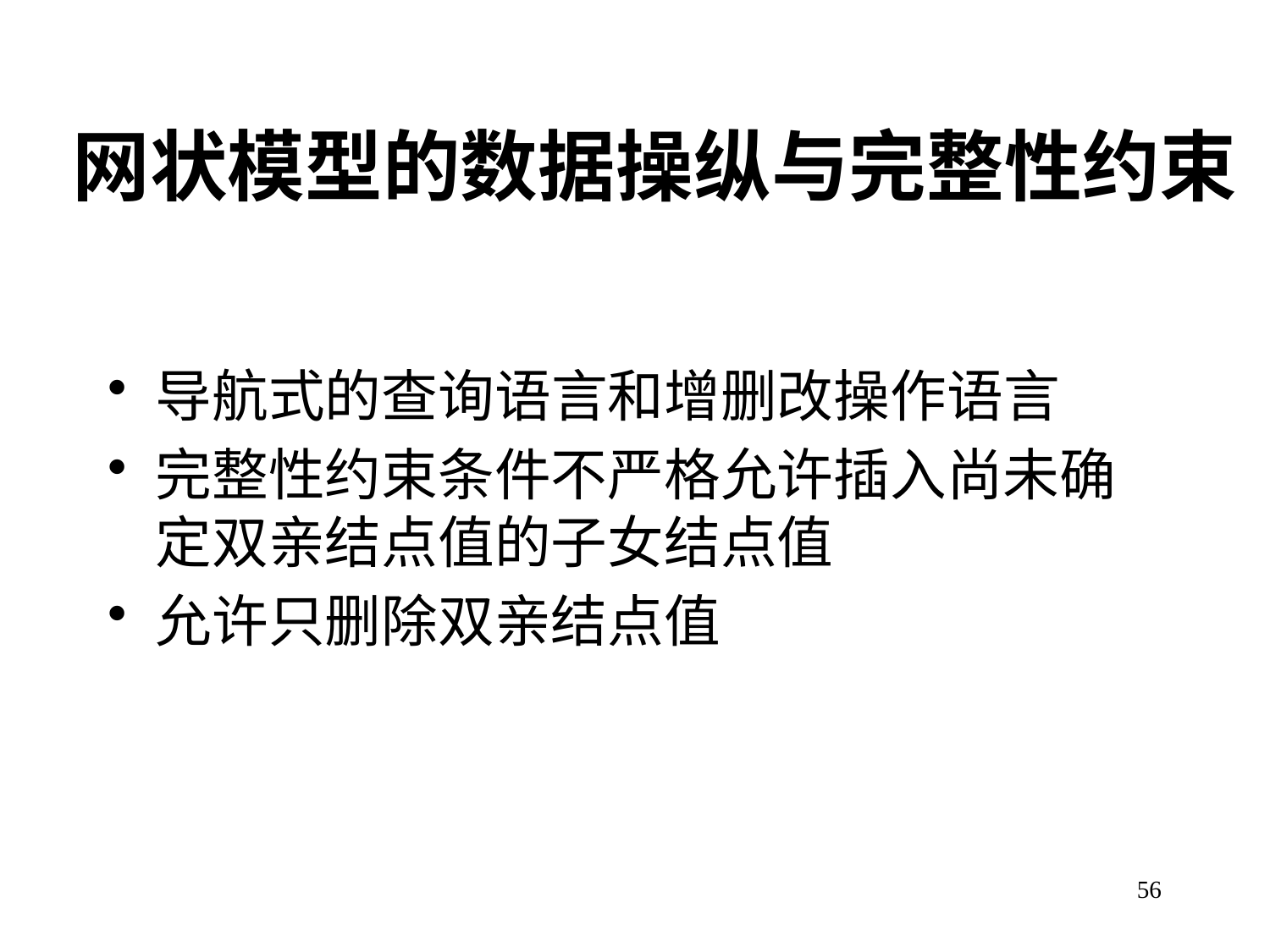

# 网状模型的数据操纵与完整性约束

导航式的查询语言和增删改操作语言
完整性约束条件不严格允许插入尚未确定双亲结点值的子女结点值
允许只删除双亲结点值

56